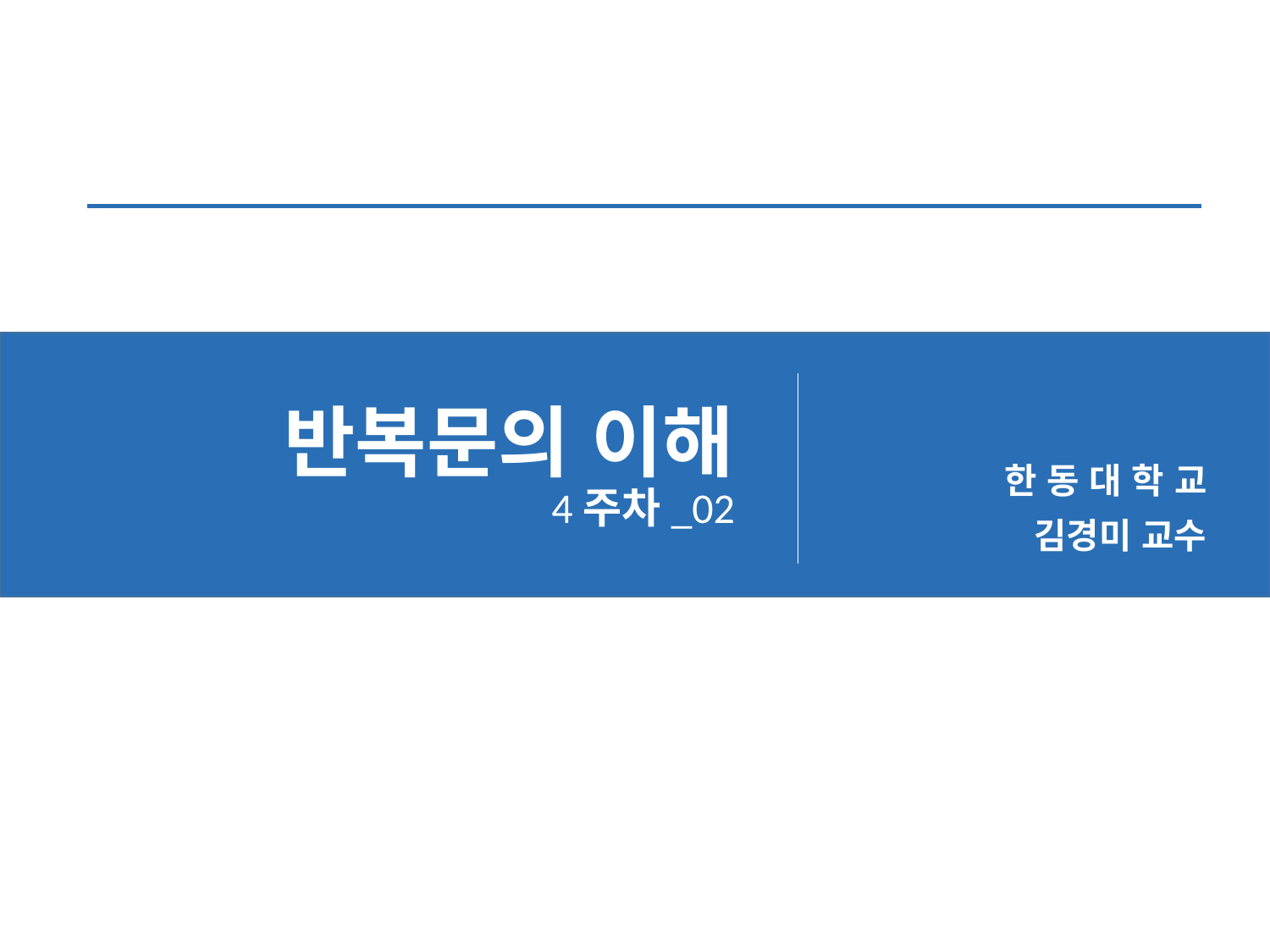

# 반복문의 이해 4주차_02
한 동 대 학 교
 김경미 교수